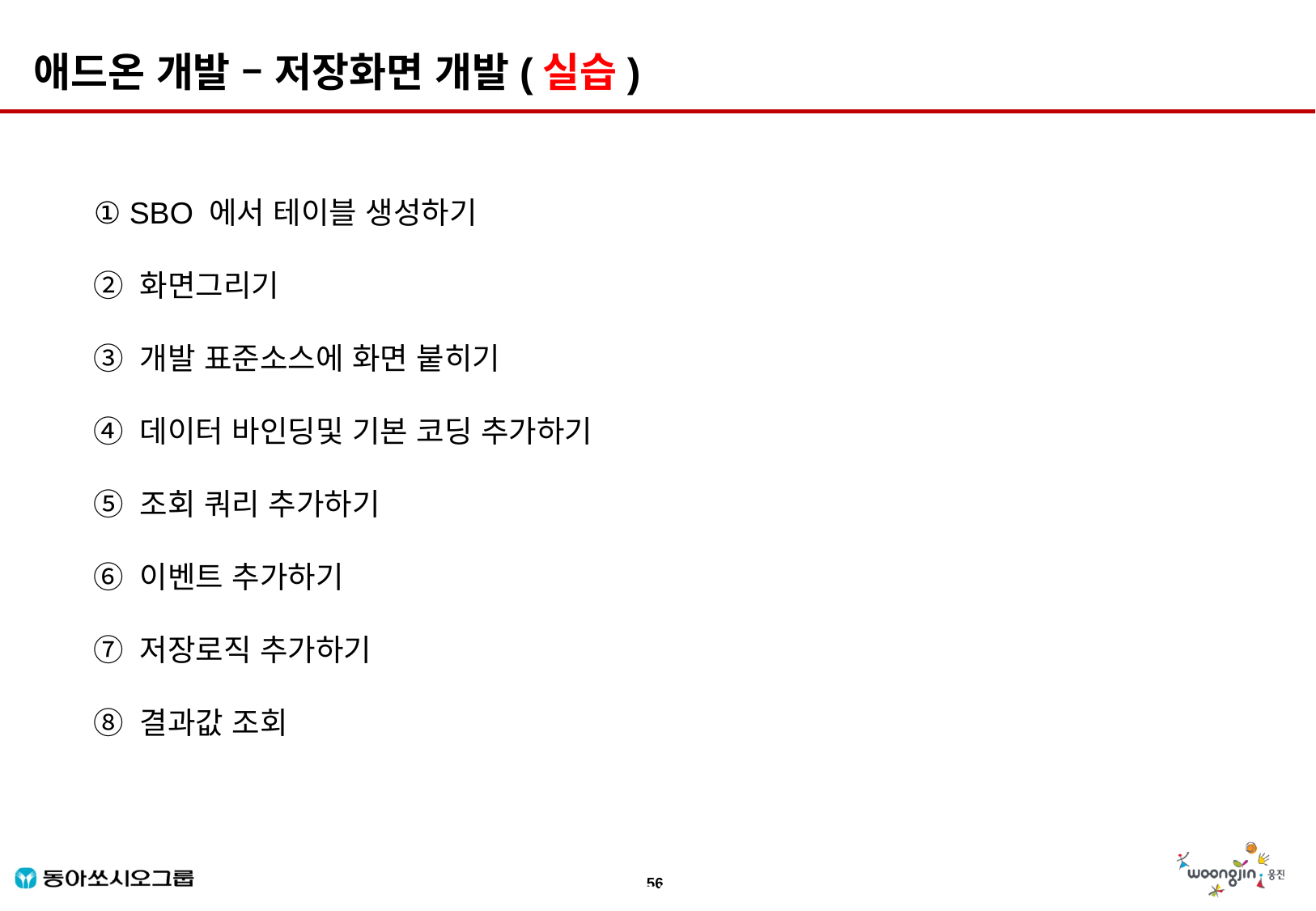

애드온 개발 – 저장화면 개발(실습)
① SBO 에서 테이블 생성하기

② 화면그리기

③ 개발 표준소스에 화면 붙히기

④ 데이터 바인딩및 기본 코딩 추가하기

⑤ 조회 쿼리 추가하기

⑥ 이벤트 추가하기

⑦ 저장로직 추가하기

⑧ 결과값 조회